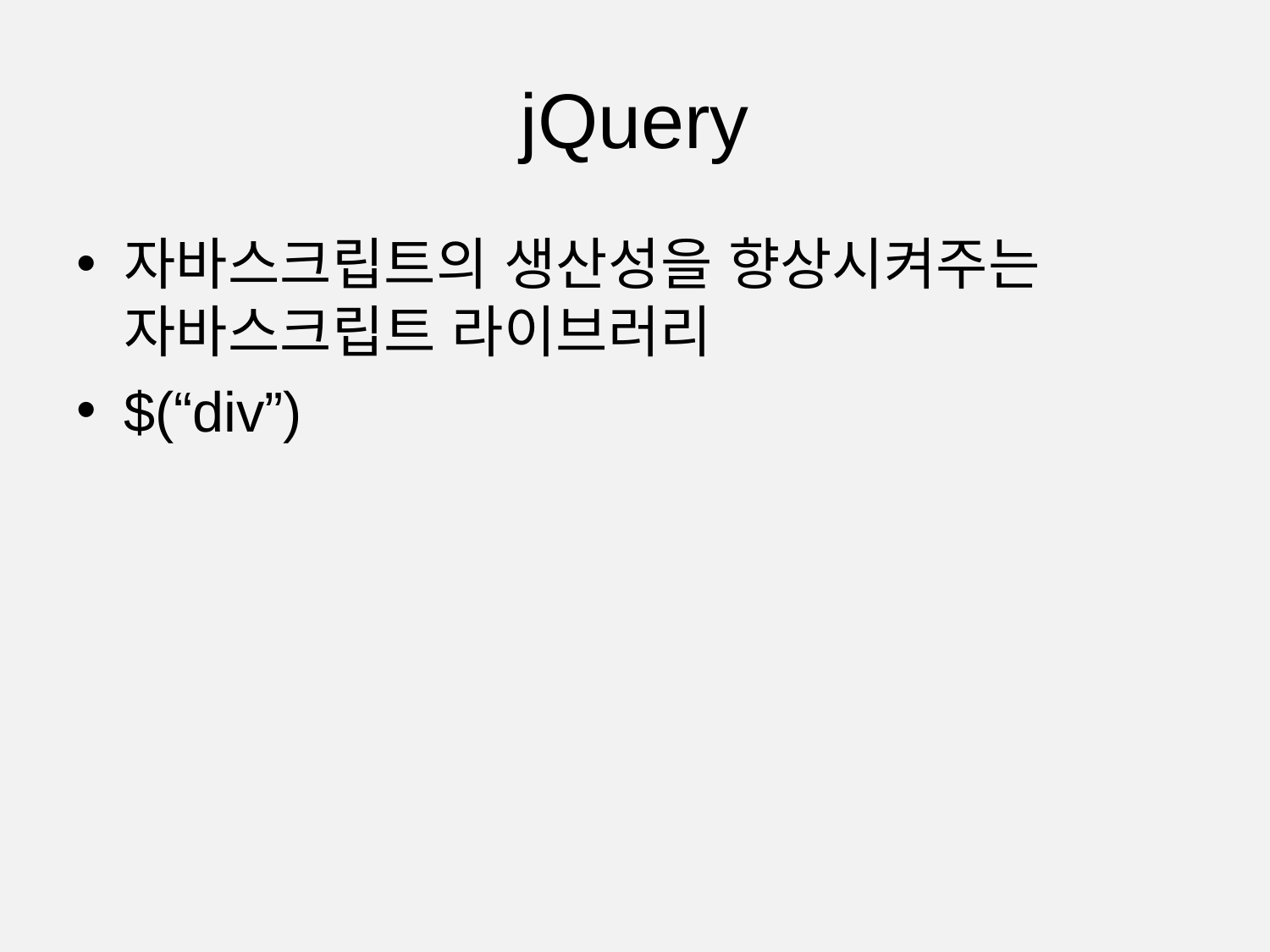

# jQuery
자바스크립트의 생산성을 향상시켜주는 자바스크립트 라이브러리
$(“div”)